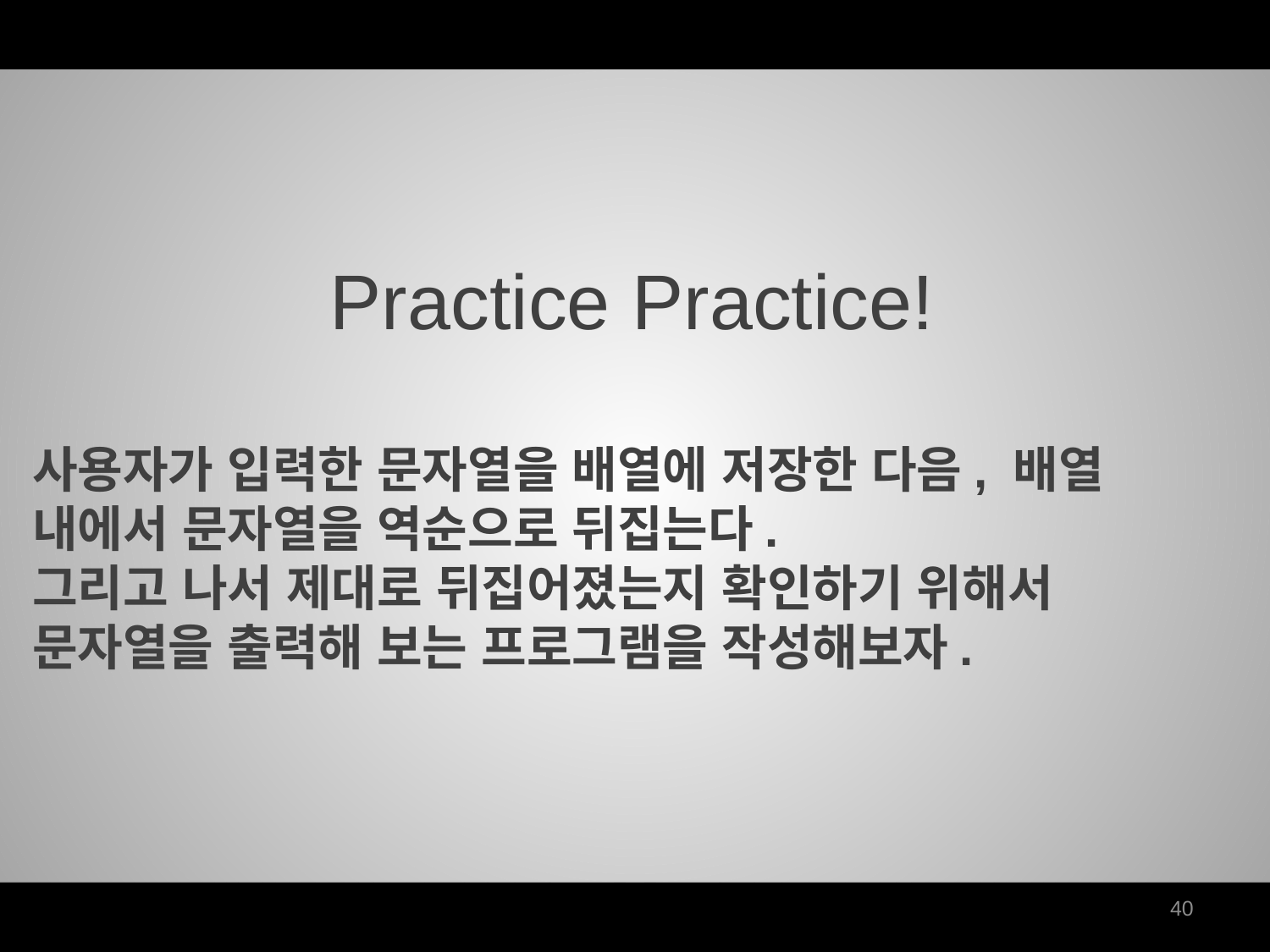

Practice Practice!

사용자가 입력한 문자열을 배열에 저장한 다음, 배열 내에서 문자열을 역순으로 뒤집는다.
그리고 나서 제대로 뒤집어졌는지 확인하기 위해서 문자열을 출력해 보는 프로그램을 작성해보자.
40